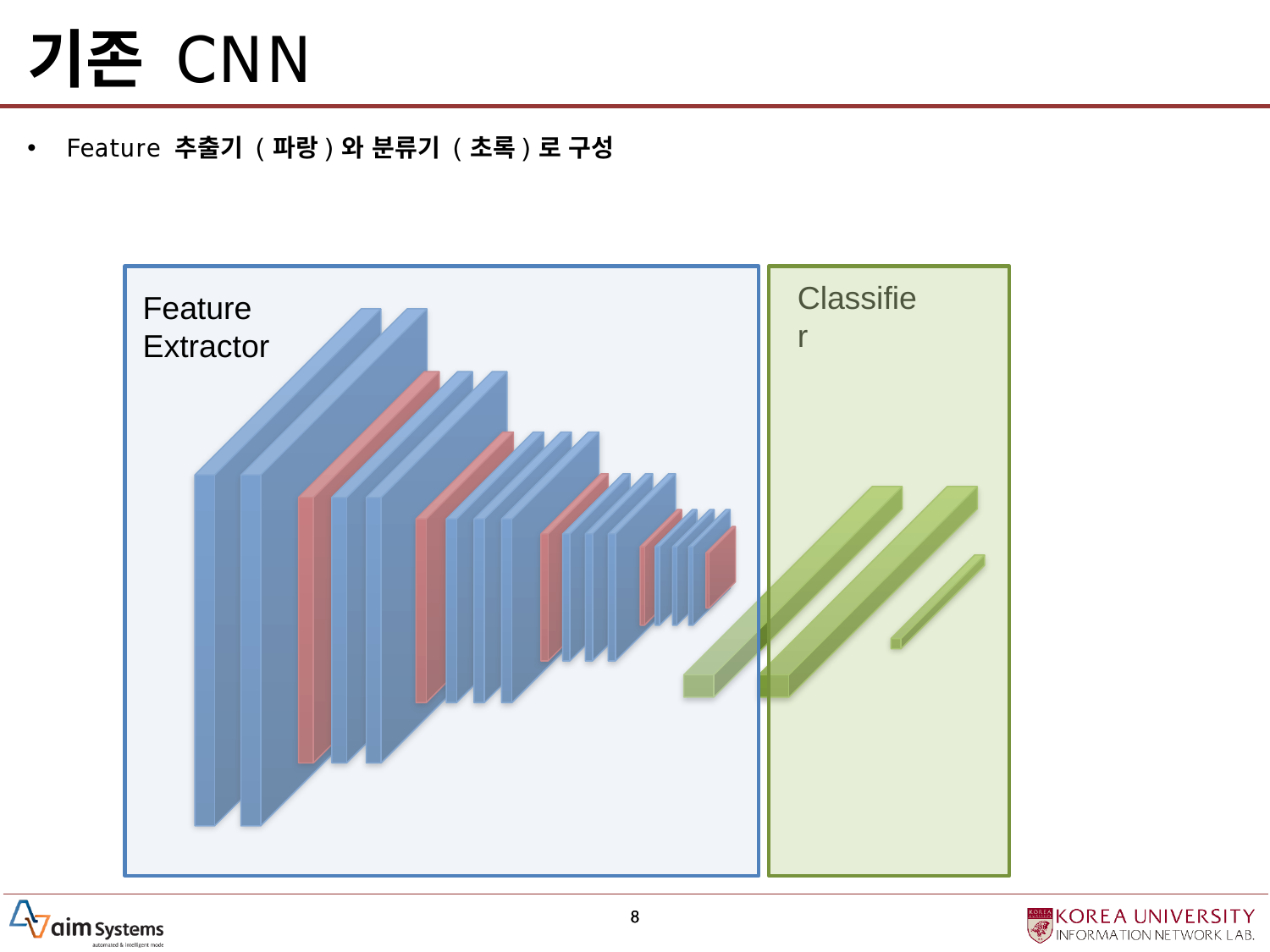

# 기존 CNN
Feature 추출기 (파랑)와 분류기 (초록)로 구성

Classifier
Feature Extractor